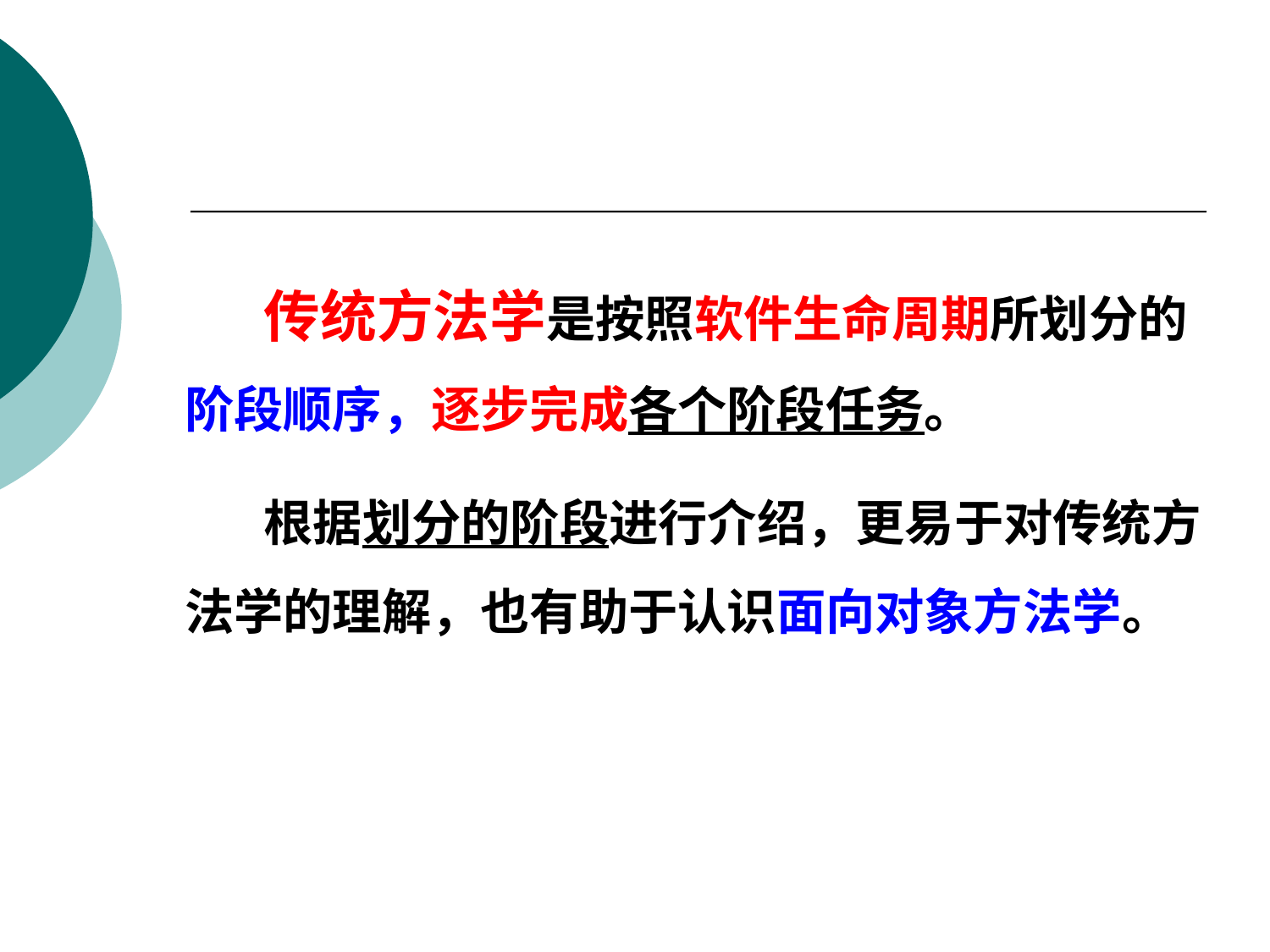

传统方法学是按照软件生命周期所划分的阶段顺序，逐步完成各个阶段任务。
      根据划分的阶段进行介绍，更易于对传统方法学的理解，也有助于认识面向对象方法学。